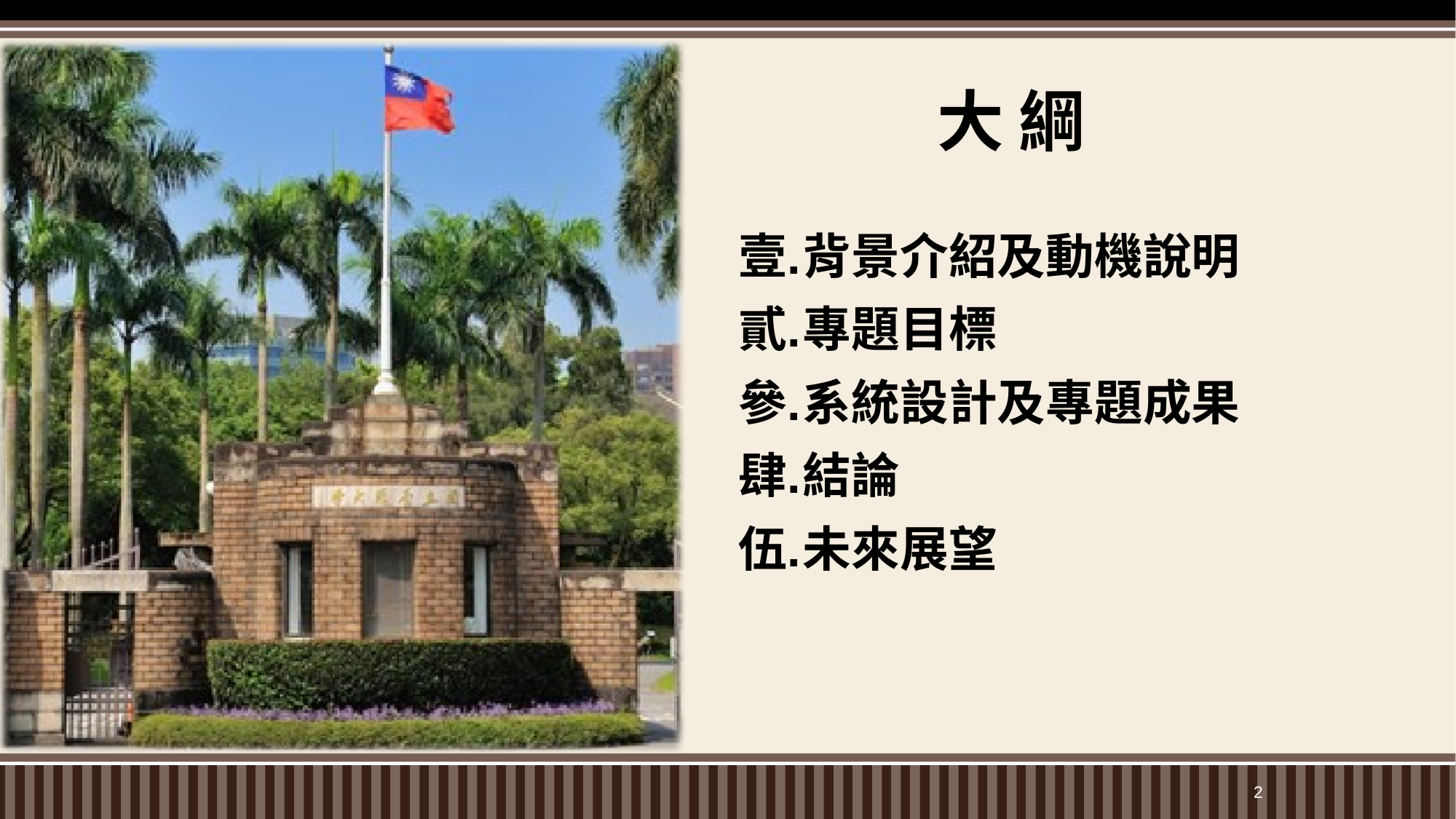

大 綱
背景介紹及動機說明
專題目標
系統設計及專題成果
結論
未來展望
2